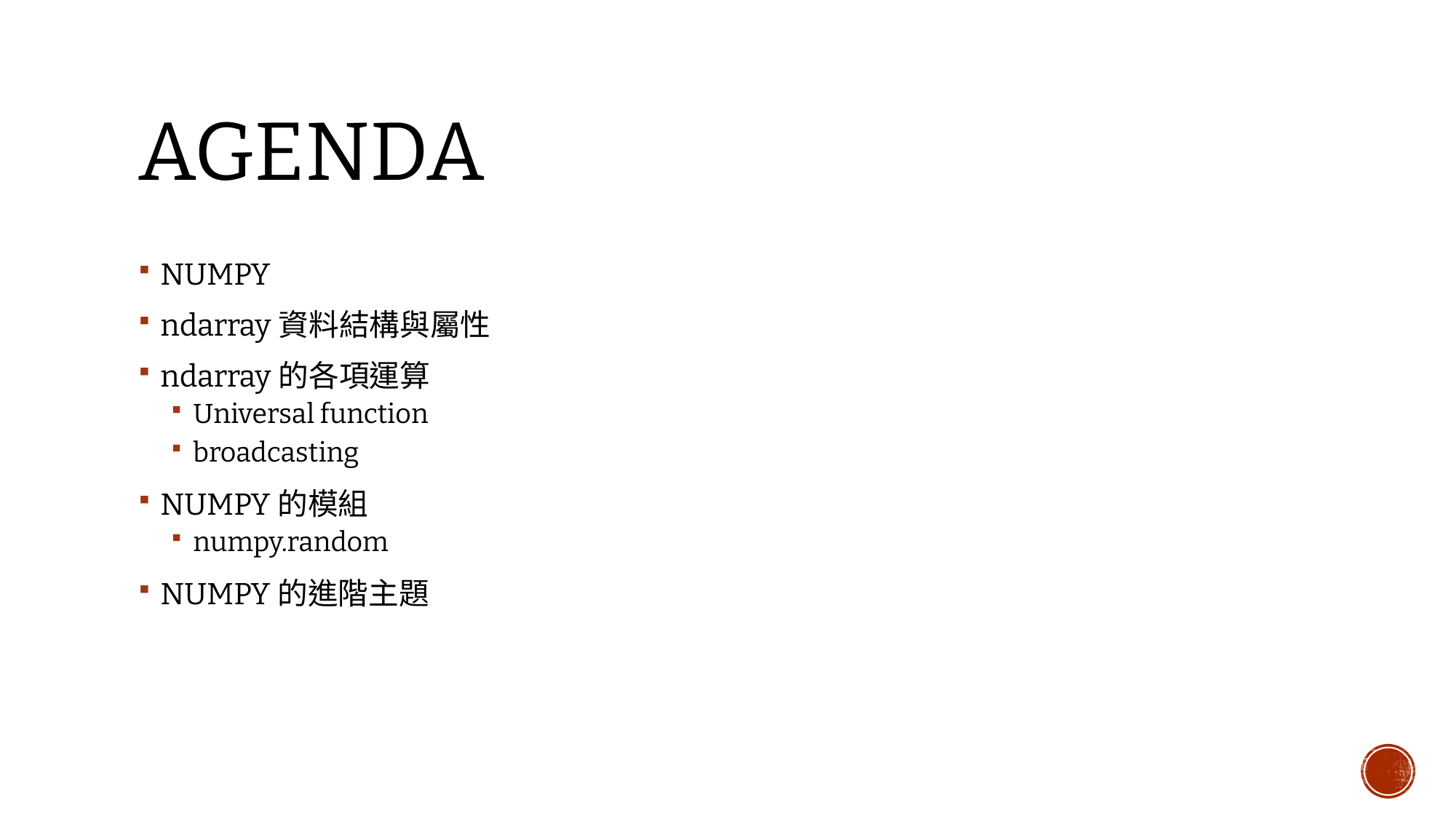

# aGENDA
NUMPY
ndarray資料結構與屬性
ndarray的各項運算
Universal function
broadcasting
NUMPY的模組
numpy.random
NUMPY的進階主題